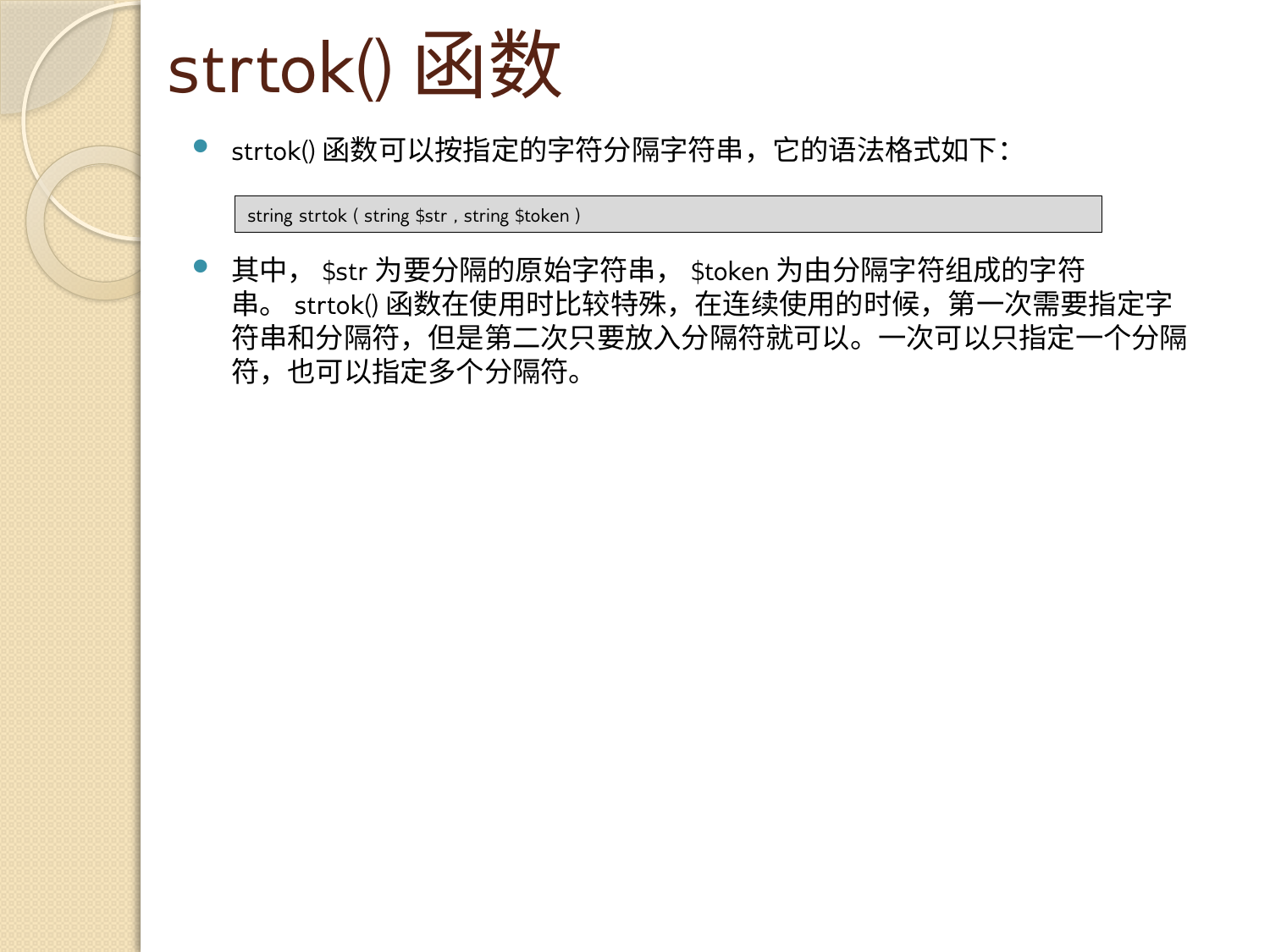

# strtok()函数
strtok()函数可以按指定的字符分隔字符串，它的语法格式如下：
string strtok ( string $str , string $token )
其中，$str为要分隔的原始字符串，$token为由分隔字符组成的字符串。strtok()函数在使用时比较特殊，在连续使用的时候，第一次需要指定字符串和分隔符，但是第二次只要放入分隔符就可以。一次可以只指定一个分隔符，也可以指定多个分隔符。